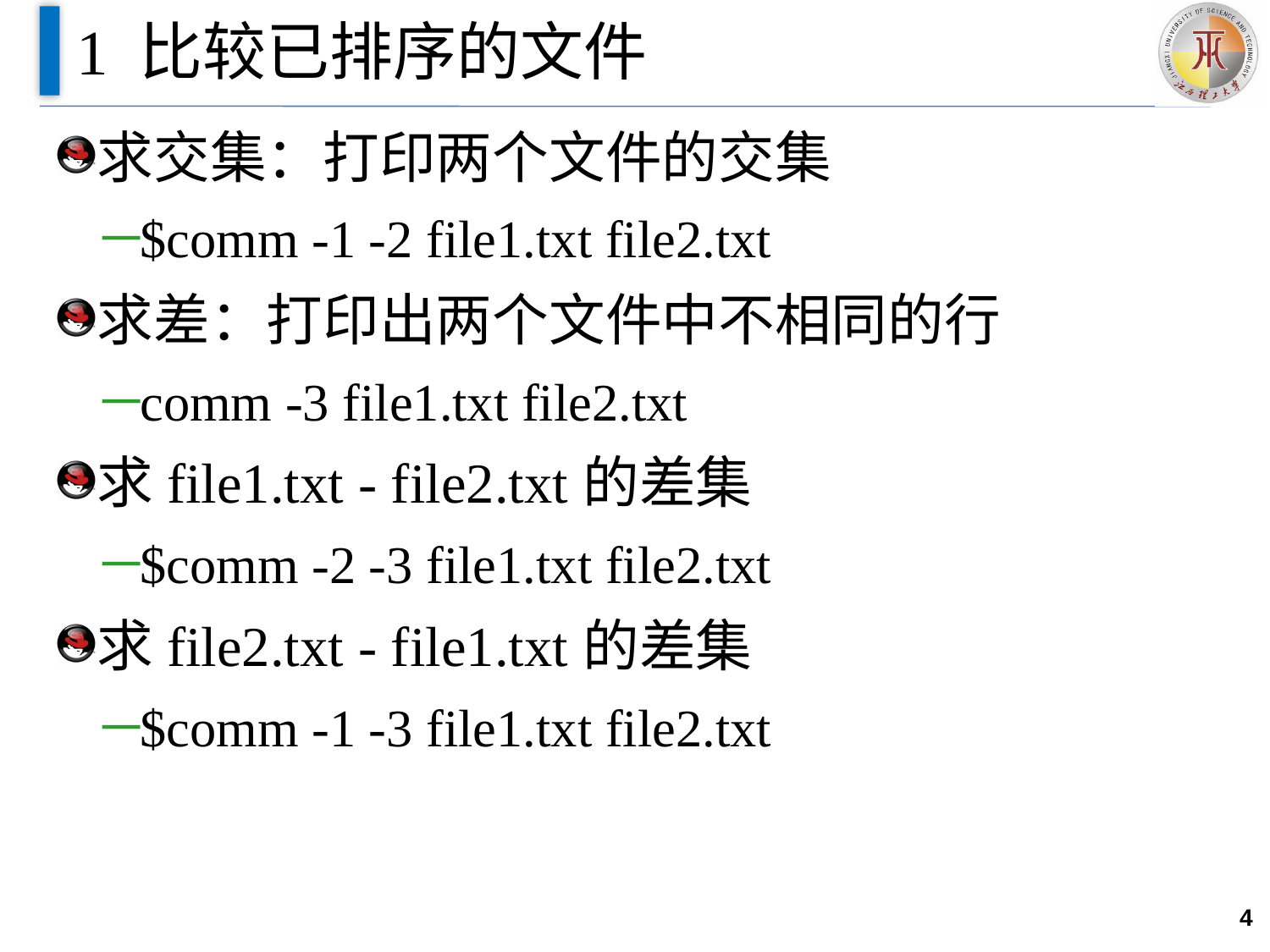

# 1 比较已排序的文件
求交集：打印两个文件的交集
$comm -1 -2 file1.txt file2.txt
求差：打印出两个文件中不相同的行
comm -3 file1.txt file2.txt
求file1.txt - file2.txt的差集
$comm -2 -3 file1.txt file2.txt
求file2.txt - file1.txt的差集
$comm -1 -3 file1.txt file2.txt
4